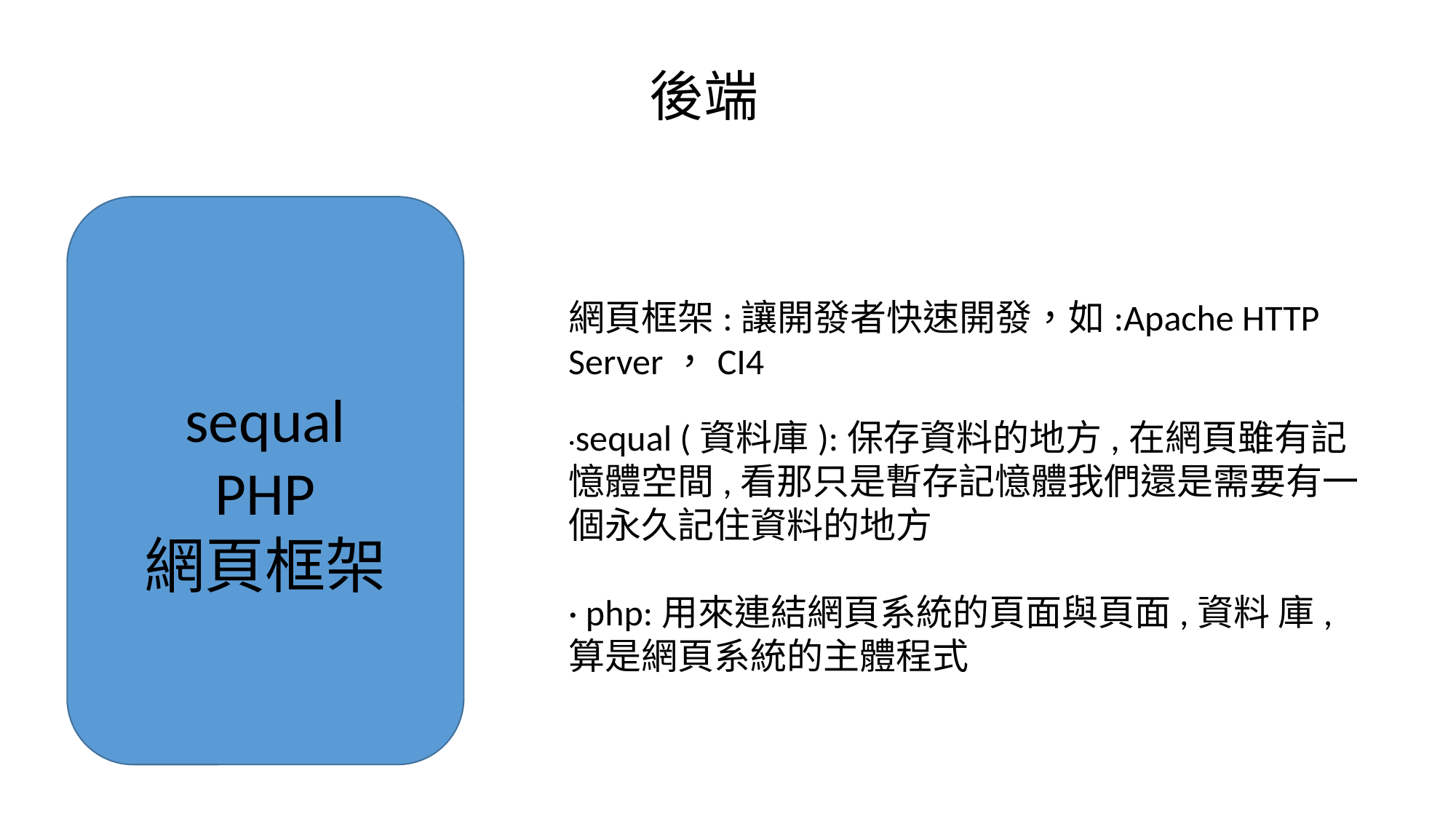

後端

網頁框架:讓開發者快速開發，如:Apache HTTP Server，CI4

·sequal (資料庫):保存資料的地方,在網頁雖有記憶體空間,看那只是暫存記憶體我們還是需要有一個永久記住資料的地方

· php:用來連結網頁系統的頁面與頁面,資料 庫,算是網頁系統的主體程式
sequal
PHP
網頁框架